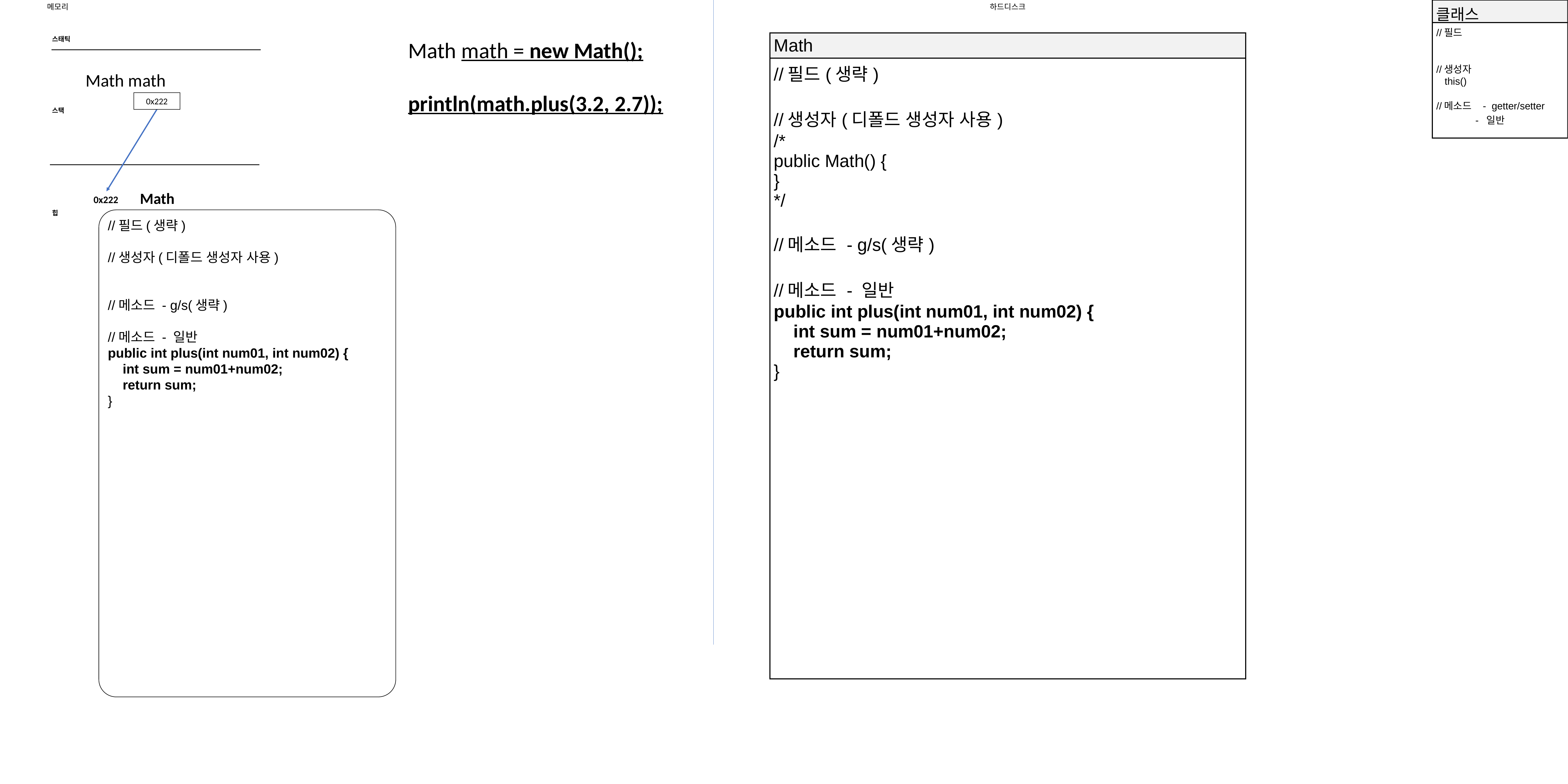

메모리
하드디스크
| 클래스 |
| --- |
| //필드 //생성자 this() //메소드 - getter/setter - 일반 |
| Math |
| --- |
| //필드(생략) //생성자(디폴드 생성자 사용) /\* public Math() { } \*/ //메소드 - g/s(생략) //메소드 - 일반 public int plus(int num01, int num02) { int sum = num01+num02; return sum; } |
스태틱
Math math = new Math();

println(math.plus(3.2, 2.7));
Math math
0x222
스택
Math
0x222
힙
//필드(생략)

//생성자(디폴드 생성자 사용)

//메소드 - g/s(생략)

//메소드 - 일반
public int plus(int num01, int num02) {
    int sum = num01+num02;
    return sum;
}